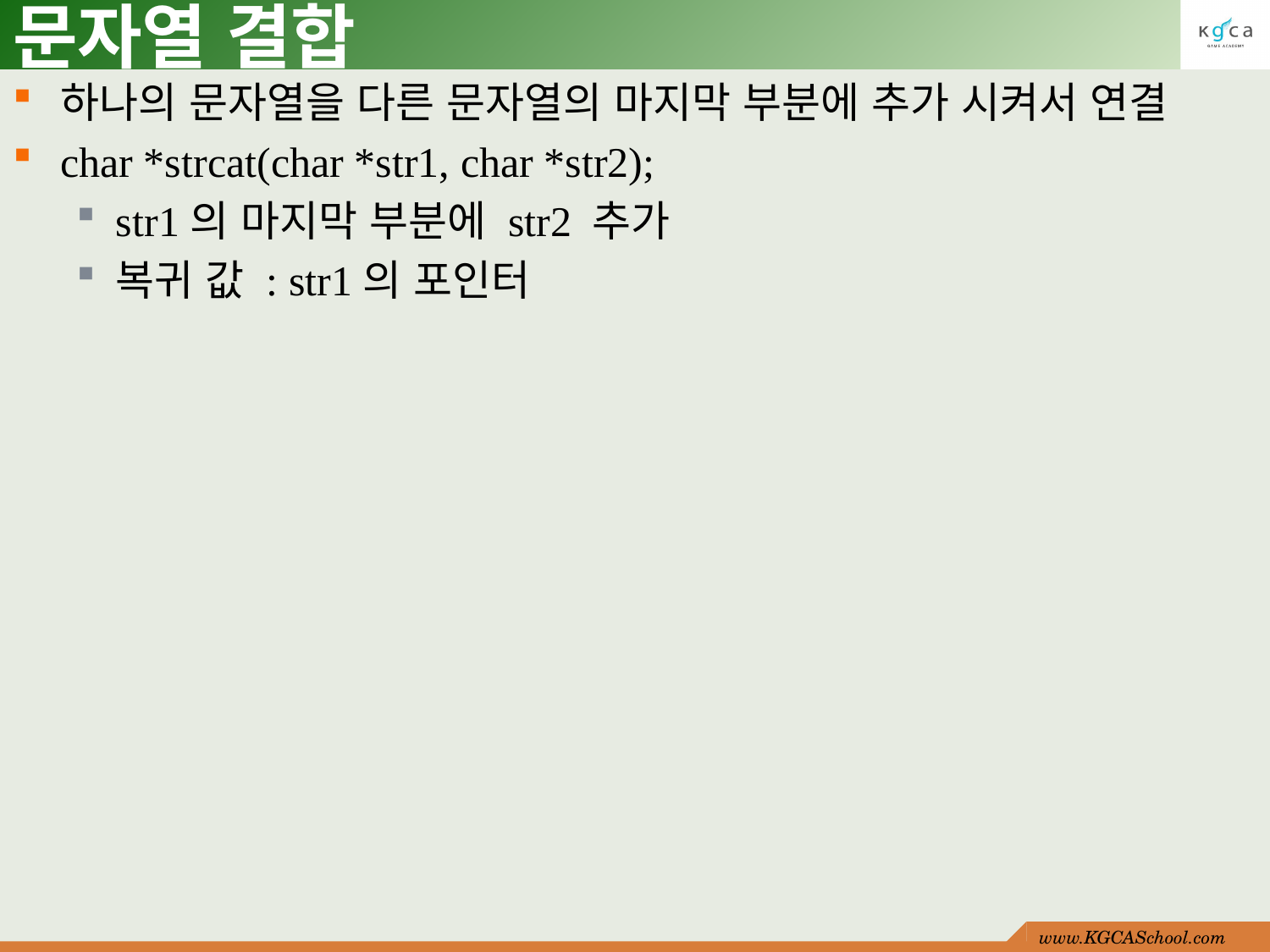

# 문자열 결합
하나의 문자열을 다른 문자열의 마지막 부분에 추가 시켜서 연결
char *strcat(char *str1, char *str2);
str1의 마지막 부분에 str2 추가
복귀 값 : str1의 포인터